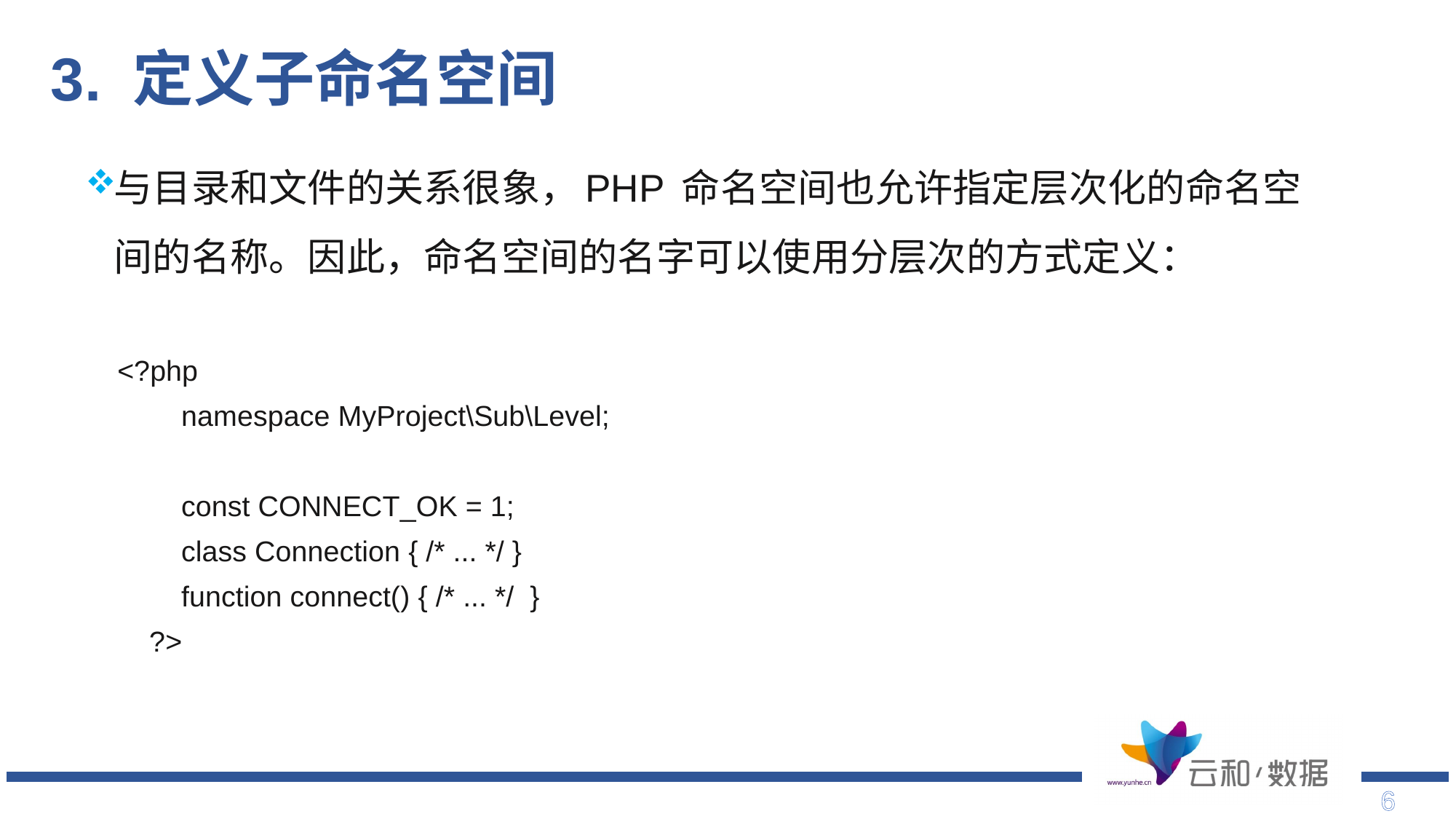

# 3. 定义子命名空间
与目录和文件的关系很象，PHP 命名空间也允许指定层次化的命名空间的名称。因此，命名空间的名字可以使用分层次的方式定义：

    <?php
            namespace MyProject\Sub\Level;

            const CONNECT_OK = 1;
            class Connection { /* ... */ }
            function connect() { /* ... */  }
        ?>